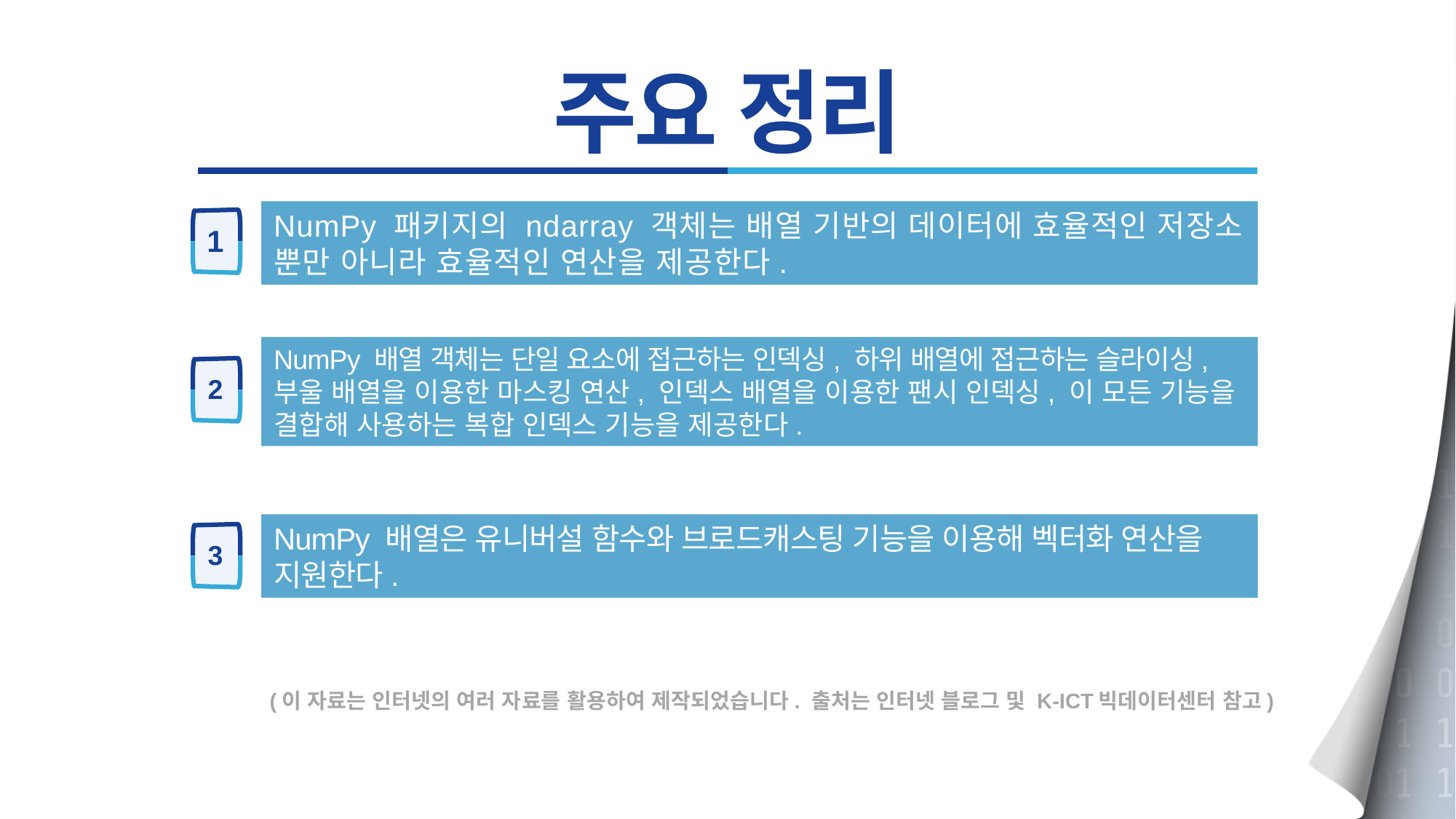

# 주요 정리
NumPy 패키지의 ndarray 객체는 배열 기반의 데이터에 효율적인 저장소 뿐만 아니라 효율적인 연산을 제공한다.

1
NumPy 배열 객체는 단일 요소에 접근하는 인덱싱, 하위 배열에 접근하는 슬라이싱, 부울 배열을 이용한 마스킹 연산, 인덱스 배열을 이용한 팬시 인덱싱, 이 모든 기능을 결합해 사용하는 복합 인덱스 기능을 제공한다.

2
NumPy 배열은 유니버설 함수와 브로드캐스팅 기능을 이용해 벡터화 연산을 지원한다.

3
(이 자료는 인터넷의 여러 자료를 활용하여 제작되었습니다. 출처는 인터넷 블로그 및 K-ICT빅데이터센터 참고)